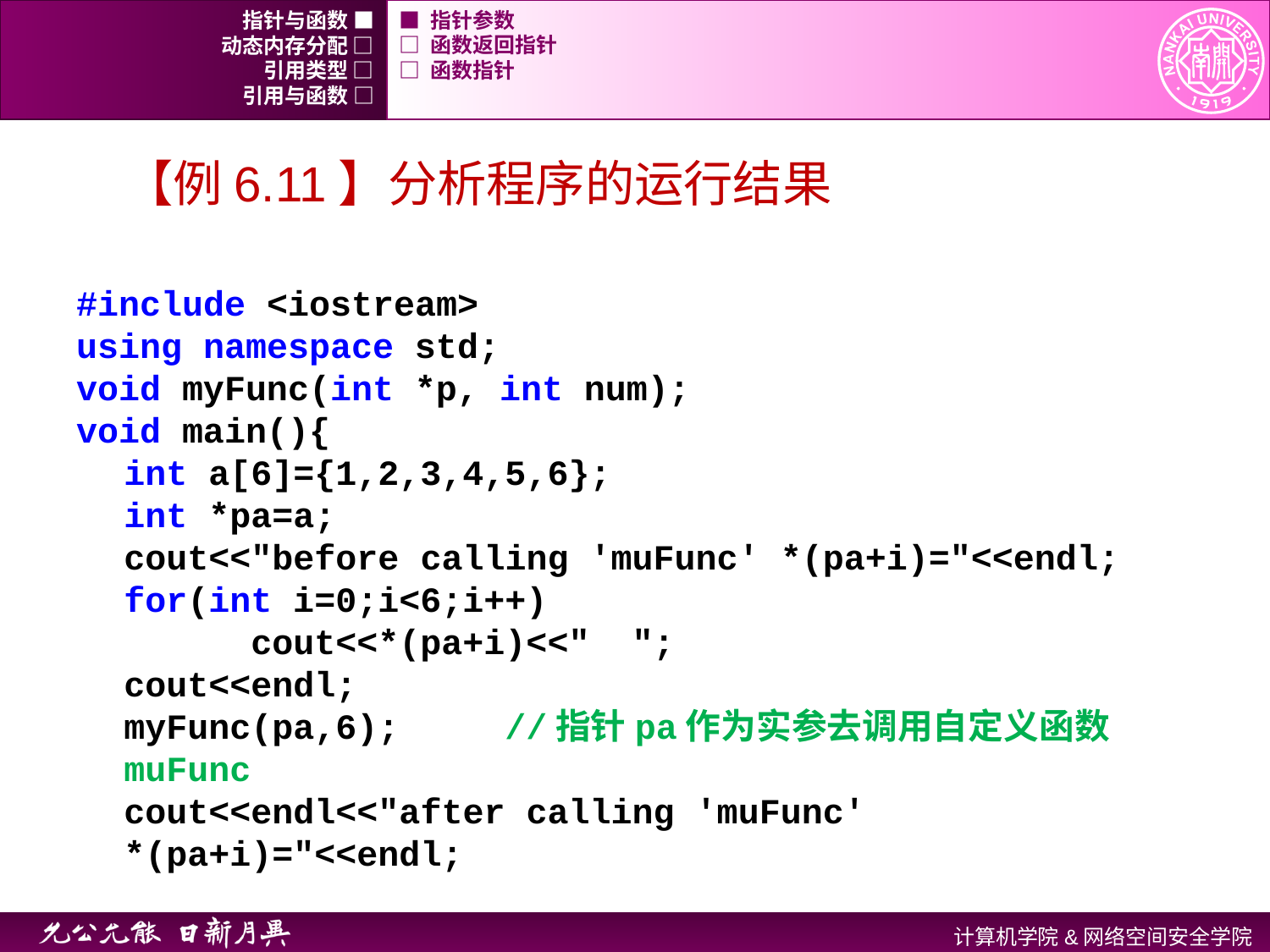

指针与函数 ■
■ 指针参数
动态内存分配 □
□ 函数返回指针
引用类型 □
□ 函数指针
引用与函数 □

【例6.11】分析程序的运行结果

#include <iostream>
using namespace std;
void myFunc(int *p, int num);
void main(){
	int a[6]={1,2,3,4,5,6};
	int *pa=a;
	cout<<"before calling 'muFunc' *(pa+i)="<<endl;
	for(int i=0;i<6;i++)
		cout<<*(pa+i)<<"  ";
	cout<<endl;
	myFunc(pa,6);  	//指针pa作为实参去调用自定义函数muFunc
	cout<<endl<<"after calling 'muFunc' *(pa+i)="<<endl;